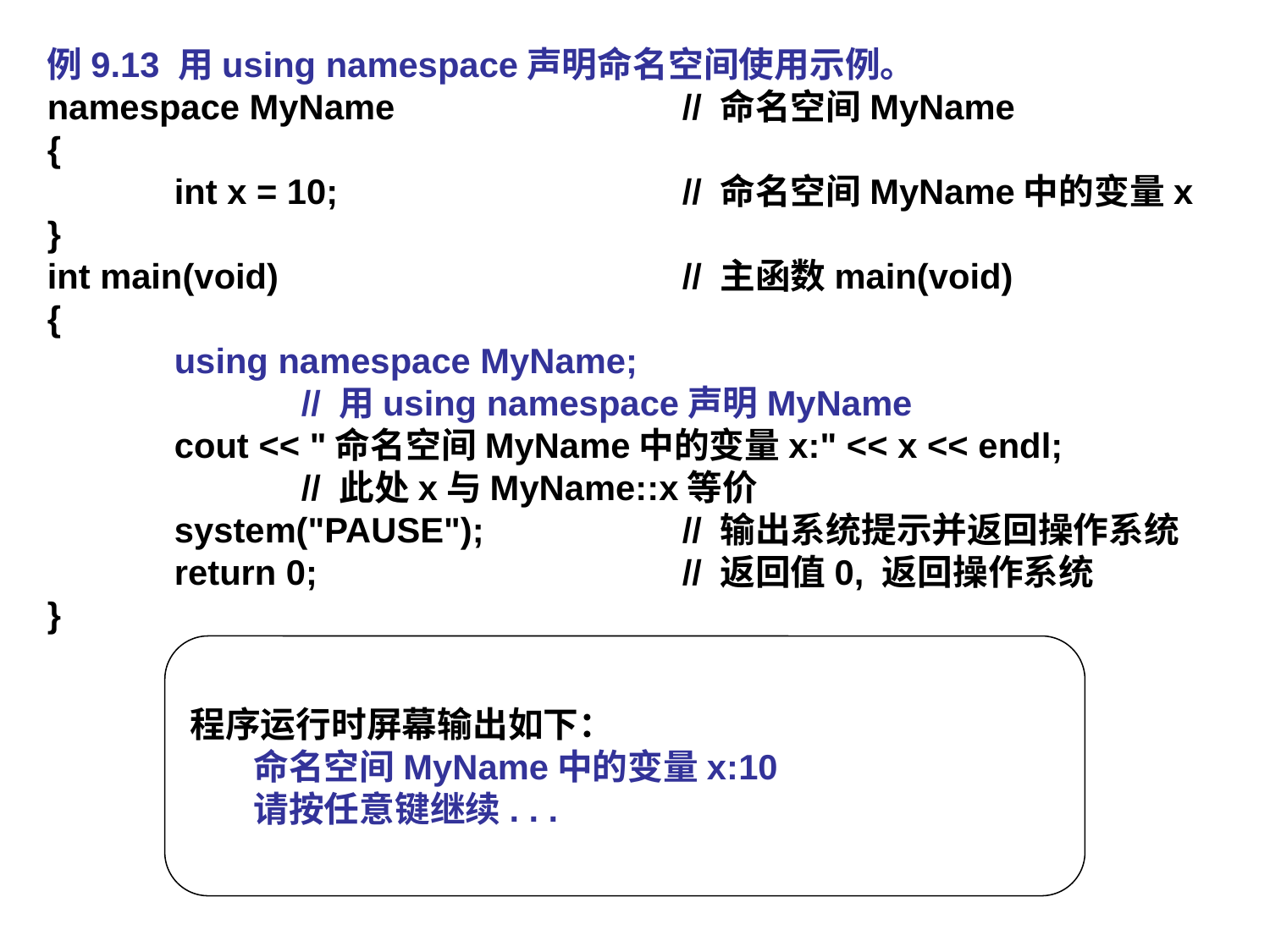

例9.13 用using namespace声明命名空间使用示例。
namespace MyName			// 命名空间MyName
{
	int x = 10;			// 命名空间MyName中的变量x
}
int main(void)				// 主函数main(void)
{
	using namespace MyName;
		// 用using namespace声明MyName
	cout << "命名空间MyName中的变量x:" << x << endl;
		// 此处x与MyName::x等价
	system("PAUSE");		// 输出系统提示并返回操作系统
	return 0;        			// 返回值0, 返回操作系统
}
程序运行时屏幕输出如下：
命名空间MyName中的变量x:10
请按任意键继续. . .